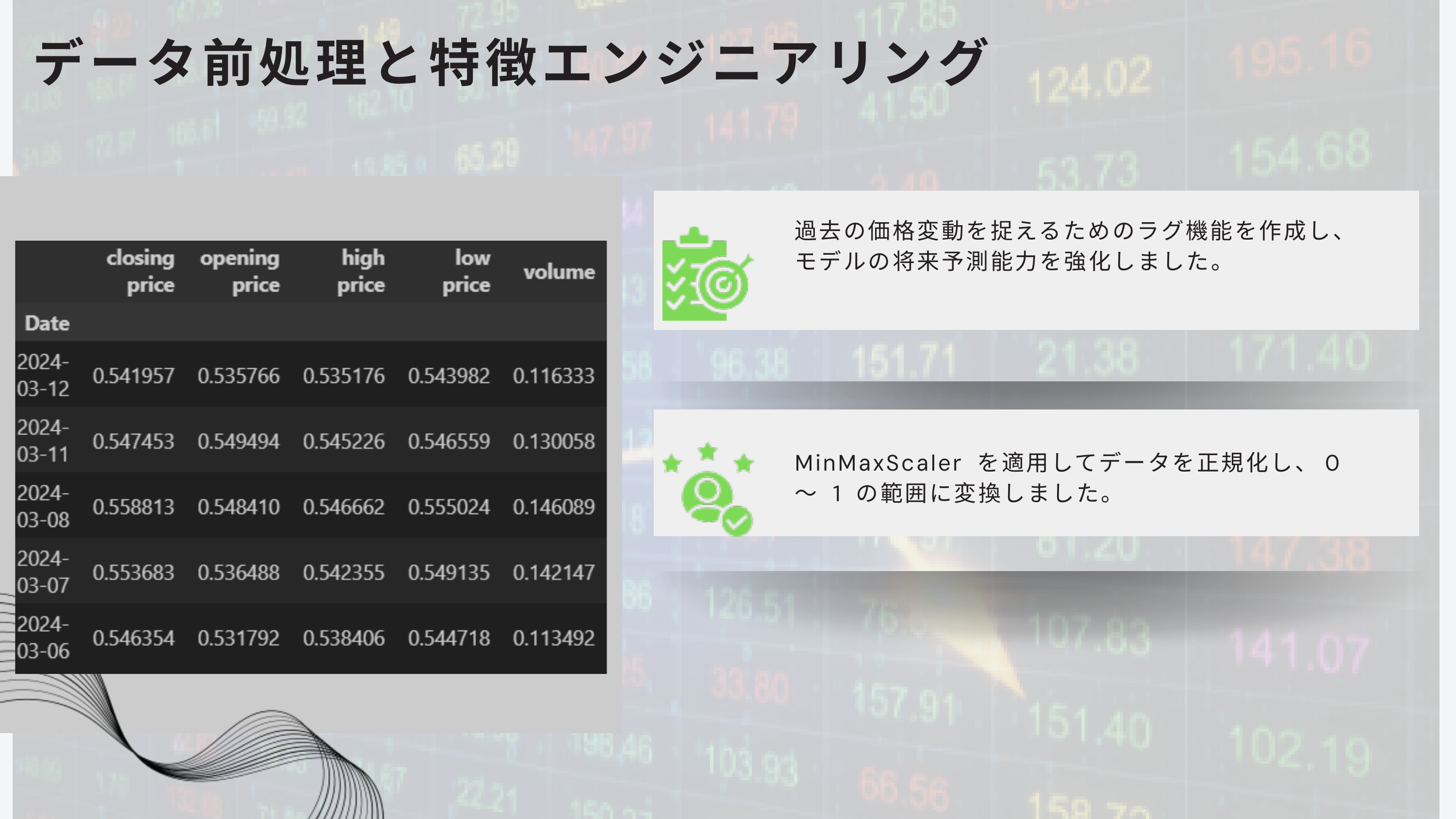

データ前処理と特徴エンジニアリング

過去の価格変動を捉えるためのラグ機能を作成し、モデルの将来予測能力を強化しました。

MinMaxScaler を適用してデータを正規化し、0 ～ 1 の範囲に変換しました。